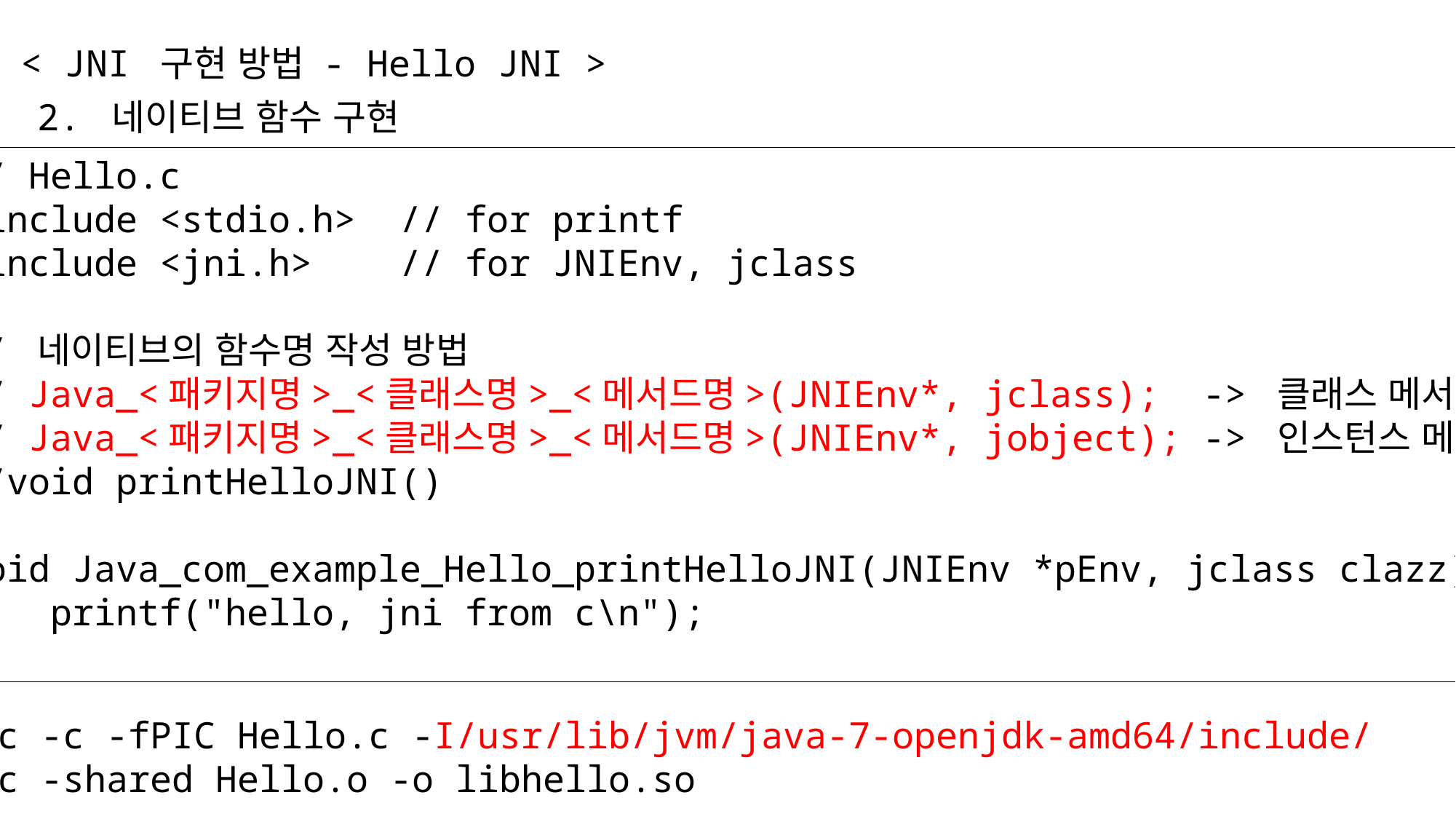

< JNI 구현 방법 - Hello JNI >
2. 네이티브 함수 구현
// Hello.c
#include <stdio.h>  // for printf
#include <jni.h>    // for JNIEnv, jclass

// 네이티브의 함수명 작성 방법
// Java_<패키지명>_<클래스명>_<메서드명>(JNIEnv*, jclass);  -> 클래스 메서드
// Java_<패키지명>_<클래스명>_<메서드명>(JNIEnv*, jobject); -> 인스턴스 메서드
//void printHelloJNI()

void Java_com_example_Hello_printHelloJNI(JNIEnv *pEnv, jclass clazz) {
    printf("hello, jni from c\n");
}
# gcc -c -fPIC Hello.c -I/usr/lib/jvm/java-7-openjdk-amd64/include/
# gcc -shared Hello.o -o libhello.so